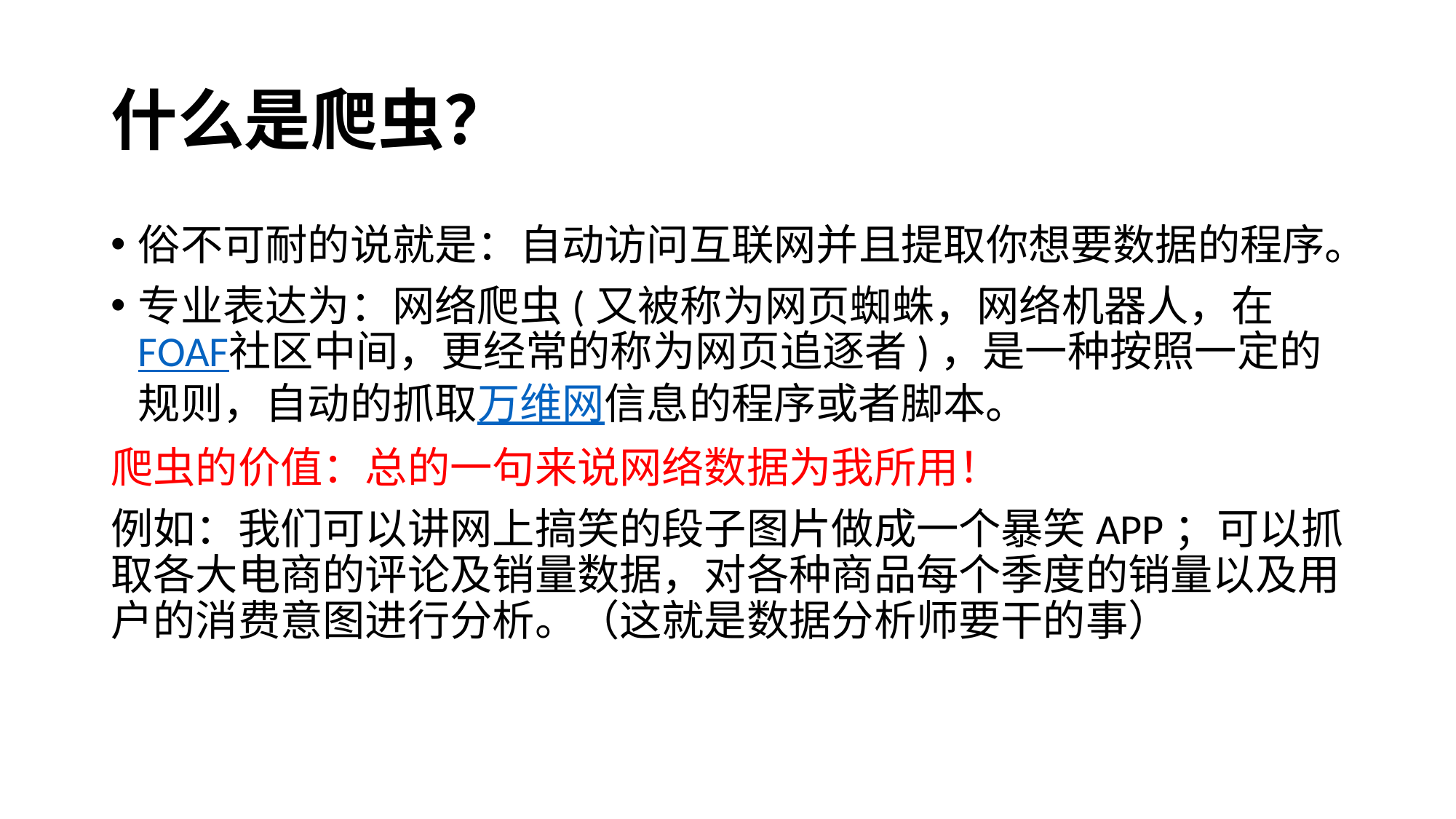

# 什么是爬虫？
俗不可耐的说就是：自动访问互联网并且提取你想要数据的程序。
专业表达为：网络爬虫(又被称为网页蜘蛛，网络机器人，在FOAF社区中间，更经常的称为网页追逐者)，是一种按照一定的规则，自动的抓取万维网信息的程序或者脚本。
爬虫的价值：总的一句来说网络数据为我所用！
例如：我们可以讲网上搞笑的段子图片做成一个暴笑APP；可以抓取各大电商的评论及销量数据，对各种商品每个季度的销量以及用户的消费意图进行分析。（这就是数据分析师要干的事）